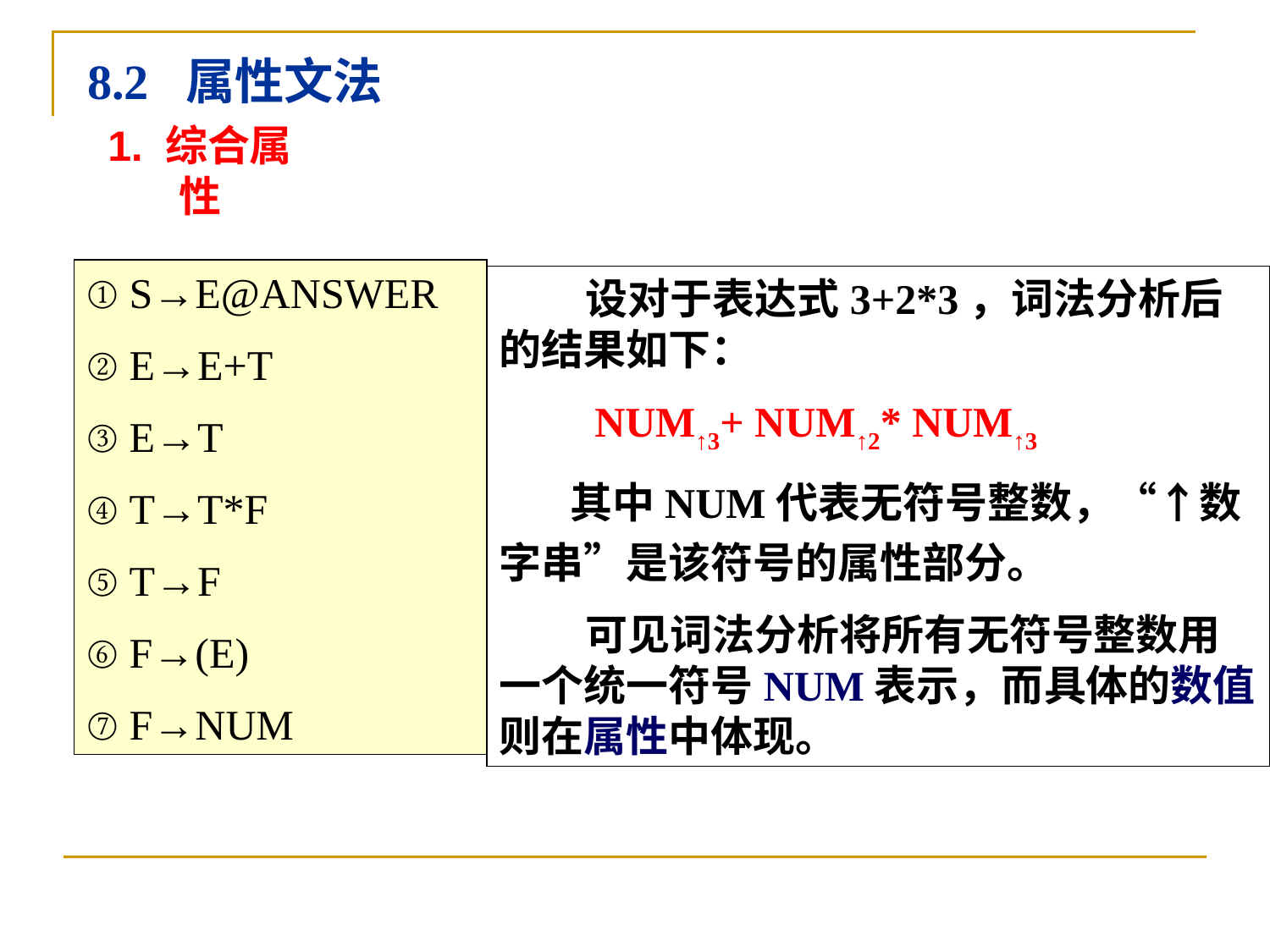

8.2  属性文法
1. 综合属性
① S→E@ANSWER
② E→E+T
③ E→T
④ T→T*F
⑤ T→F
⑥ F→(E)
⑦ F→NUM
        设对于表达式3+2*3，词法分析后的结果如下：
         NUM↑3+ NUM↑2* NUM↑3
           其中NUM代表无符号整数，“↑数字串”是该符号的属性部分。
        可见词法分析将所有无符号整数用一个统一符号NUM表示，而具体的数值则在属性中体现。
23